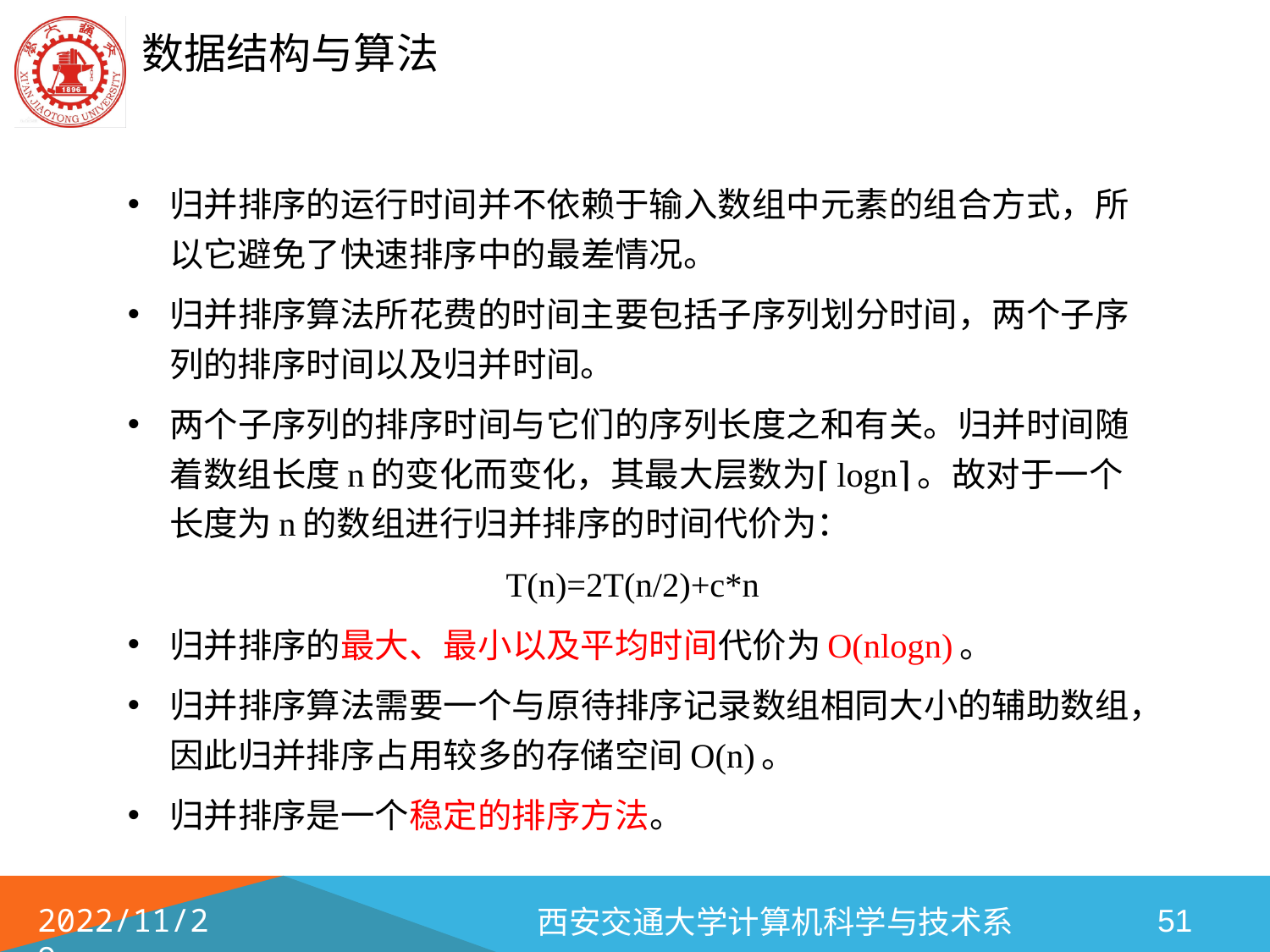

归并排序的运行时间并不依赖于输入数组中元素的组合方式，所以它避免了快速排序中的最差情况。
归并排序算法所花费的时间主要包括子序列划分时间，两个子序列的排序时间以及归并时间。
两个子序列的排序时间与它们的序列长度之和有关。归并时间随着数组长度n的变化而变化，其最大层数为⌈logn⌉。故对于一个长度为n的数组进行归并排序的时间代价为：
T(n)=2T(n/2)+c*n
归并排序的最大、最小以及平均时间代价为O(nlogn)。
归并排序算法需要一个与原待排序记录数组相同大小的辅助数组，因此归并排序占用较多的存储空间O(n)。
归并排序是一个稳定的排序方法。